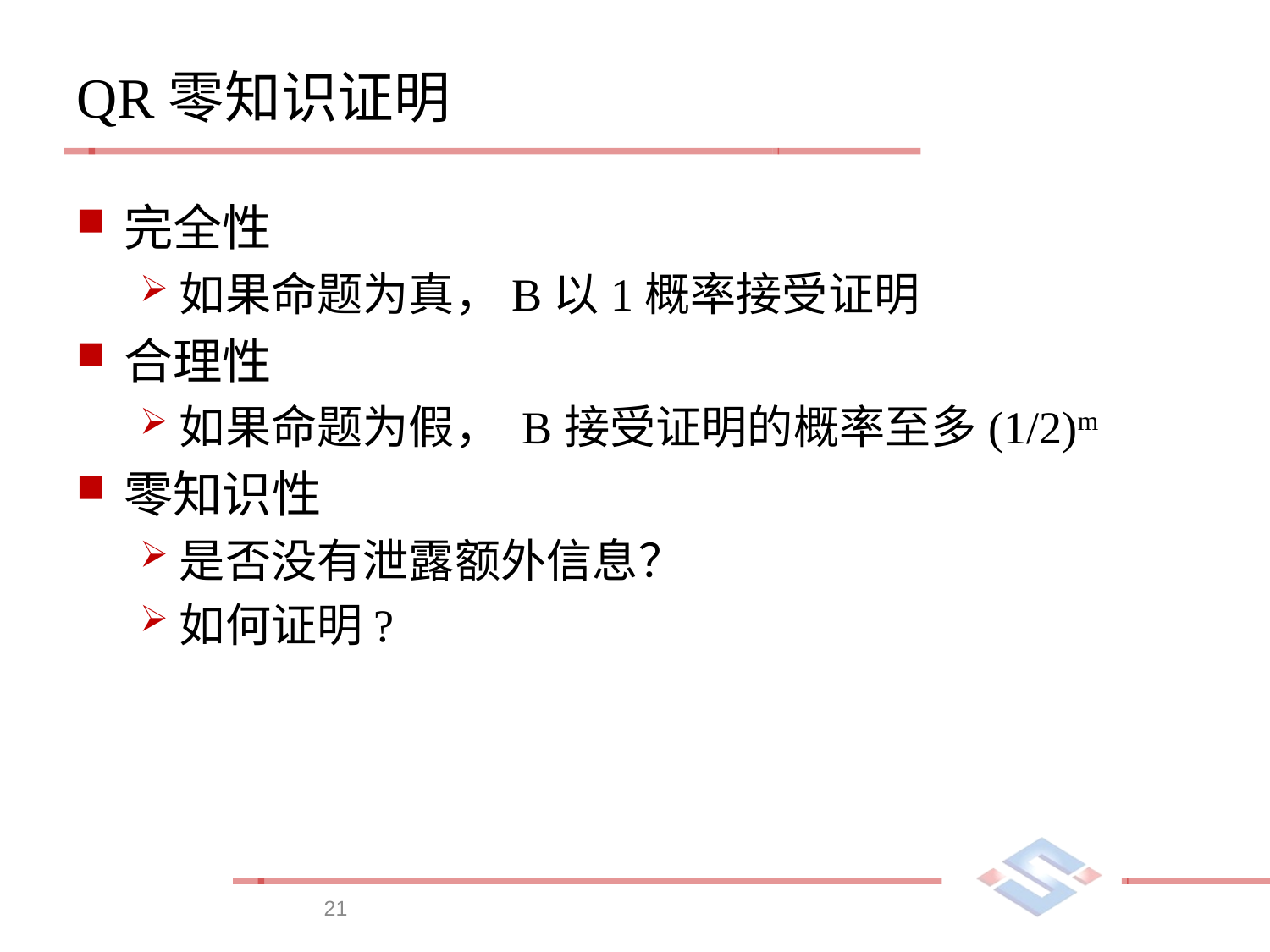

# QR零知识证明
完全性
如果命题为真，B以1概率接受证明
合理性
如果命题为假， B接受证明的概率至多(1/2)m
零知识性
是否没有泄露额外信息？
如何证明?